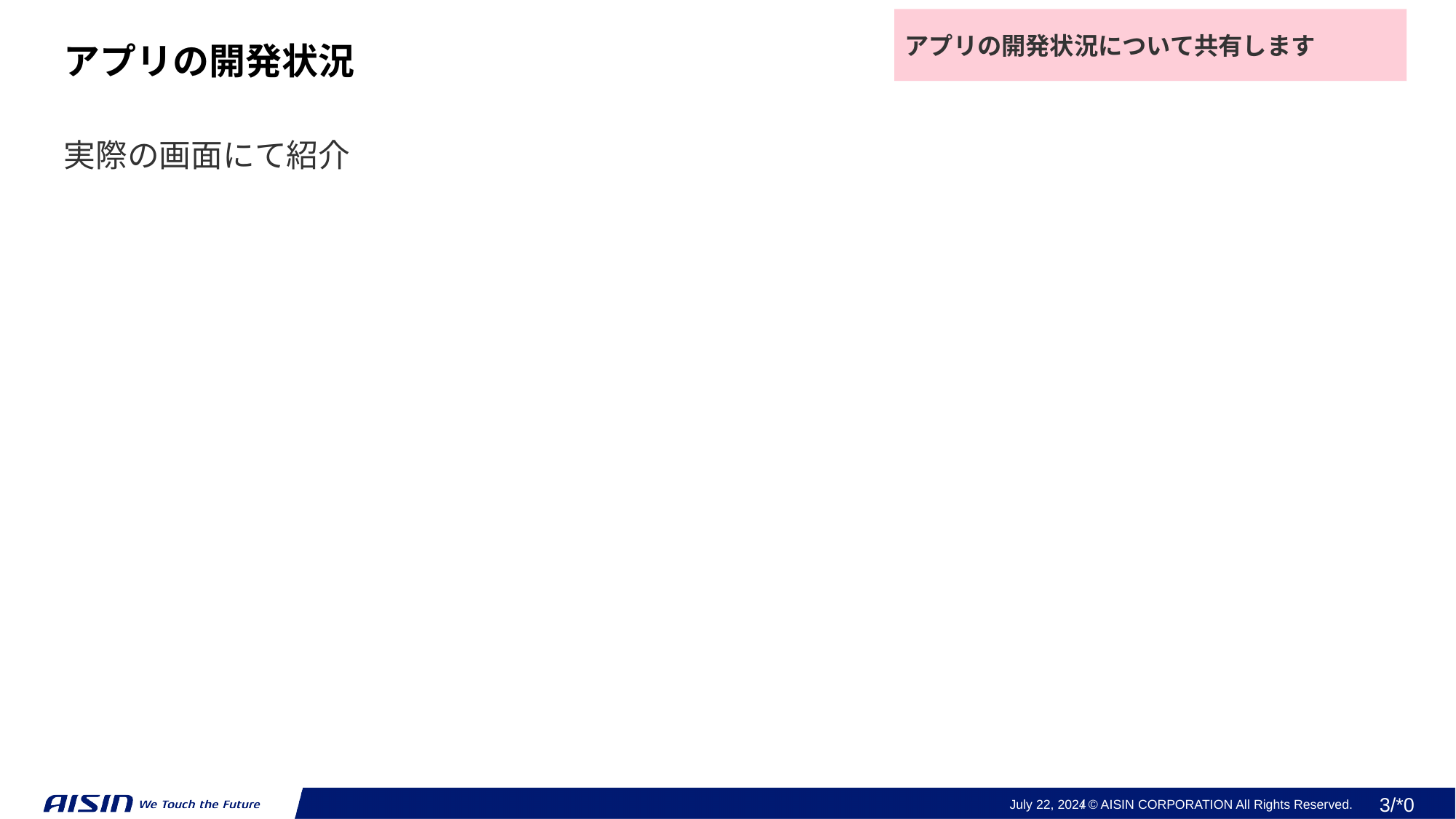

アプリの開発状況について共有します
アプリの開発状況

実際の画面にて紹介
July 22, 2024